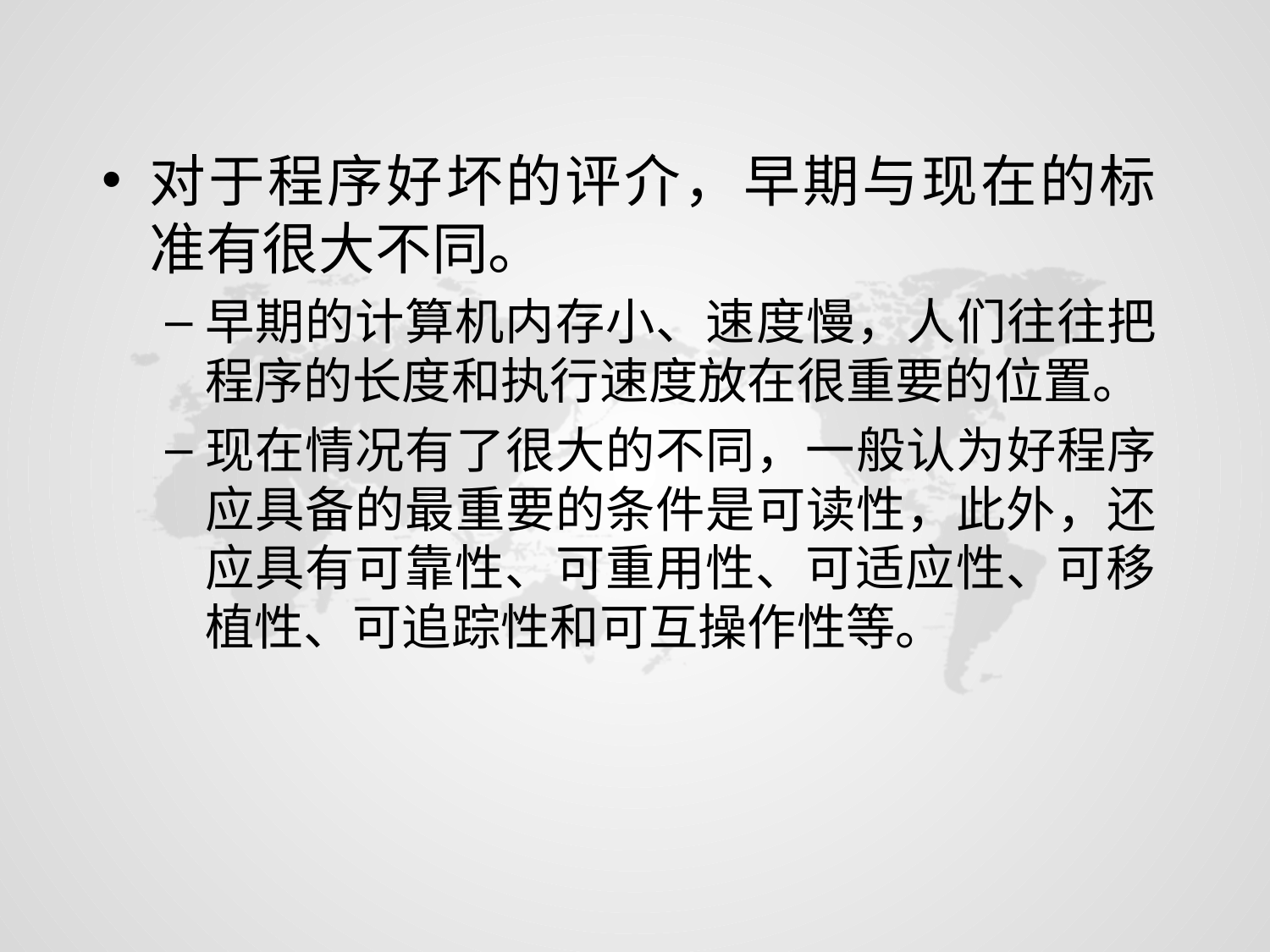

对于程序好坏的评介，早期与现在的标准有很大不同。
早期的计算机内存小、速度慢，人们往往把程序的长度和执行速度放在很重要的位置。
现在情况有了很大的不同，一般认为好程序应具备的最重要的条件是可读性，此外，还应具有可靠性、可重用性、可适应性、可移植性、可追踪性和可互操作性等。